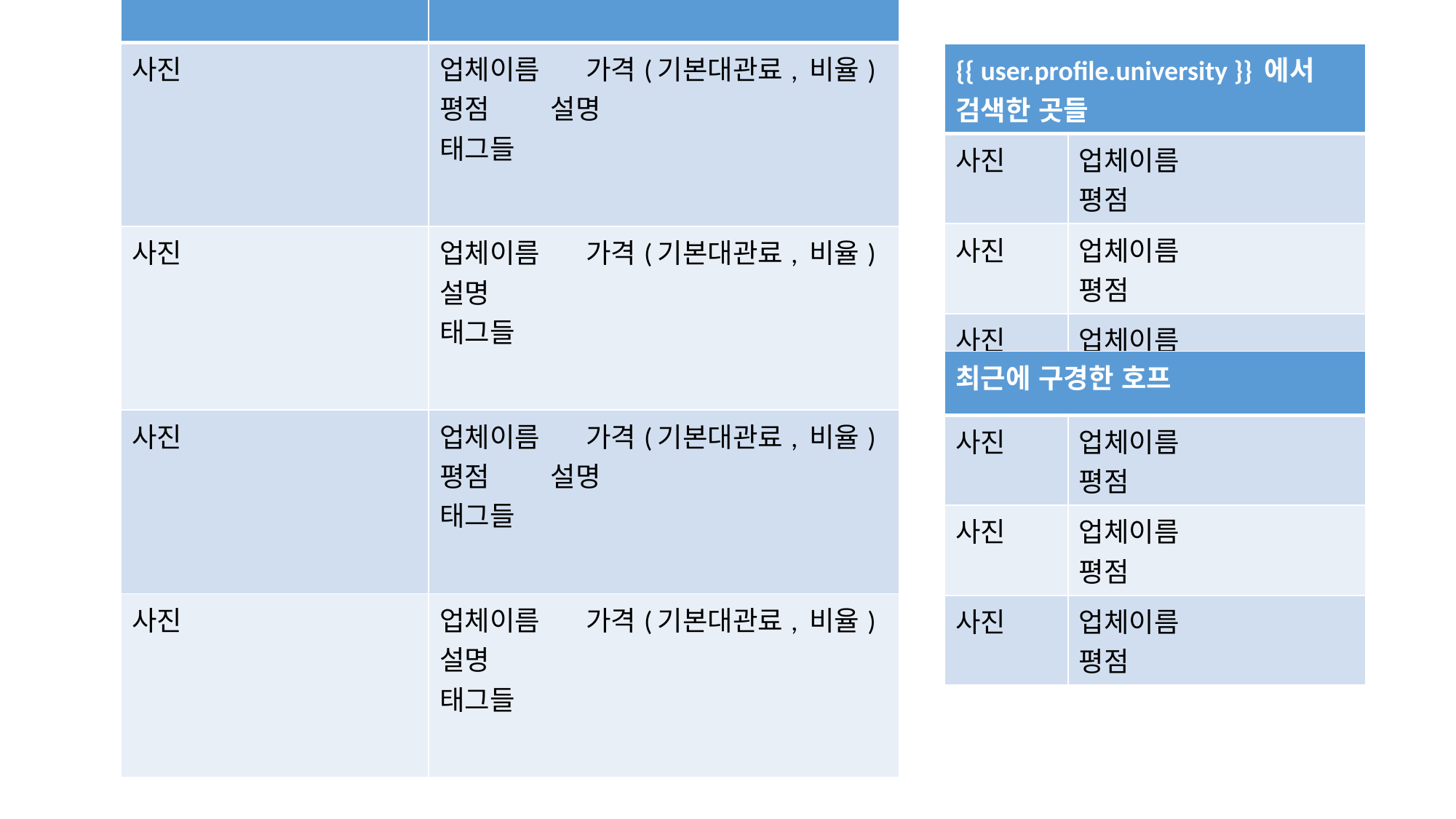

|  |  |
| --- | --- |
| 사진 | 업체이름 가격(기본대관료, 비율) 평점 설명 태그들 |
| 사진 | 업체이름 가격(기본대관료, 비율) 설명 태그들 |
| 사진 | 업체이름 가격(기본대관료, 비율) 평점 설명 태그들 |
| 사진 | 업체이름 가격(기본대관료, 비율) 설명 태그들 |
| {{ user.profile.university }} 에서 검색한 곳들 |  |
| --- | --- |
| 사진 | 업체이름 평점 |
| 사진 | 업체이름 평점 |
| 사진 | 업체이름 평점 |
| 최근에 구경한 호프 |  |
| --- | --- |
| 사진 | 업체이름 평점 |
| 사진 | 업체이름 평점 |
| 사진 | 업체이름 평점 |